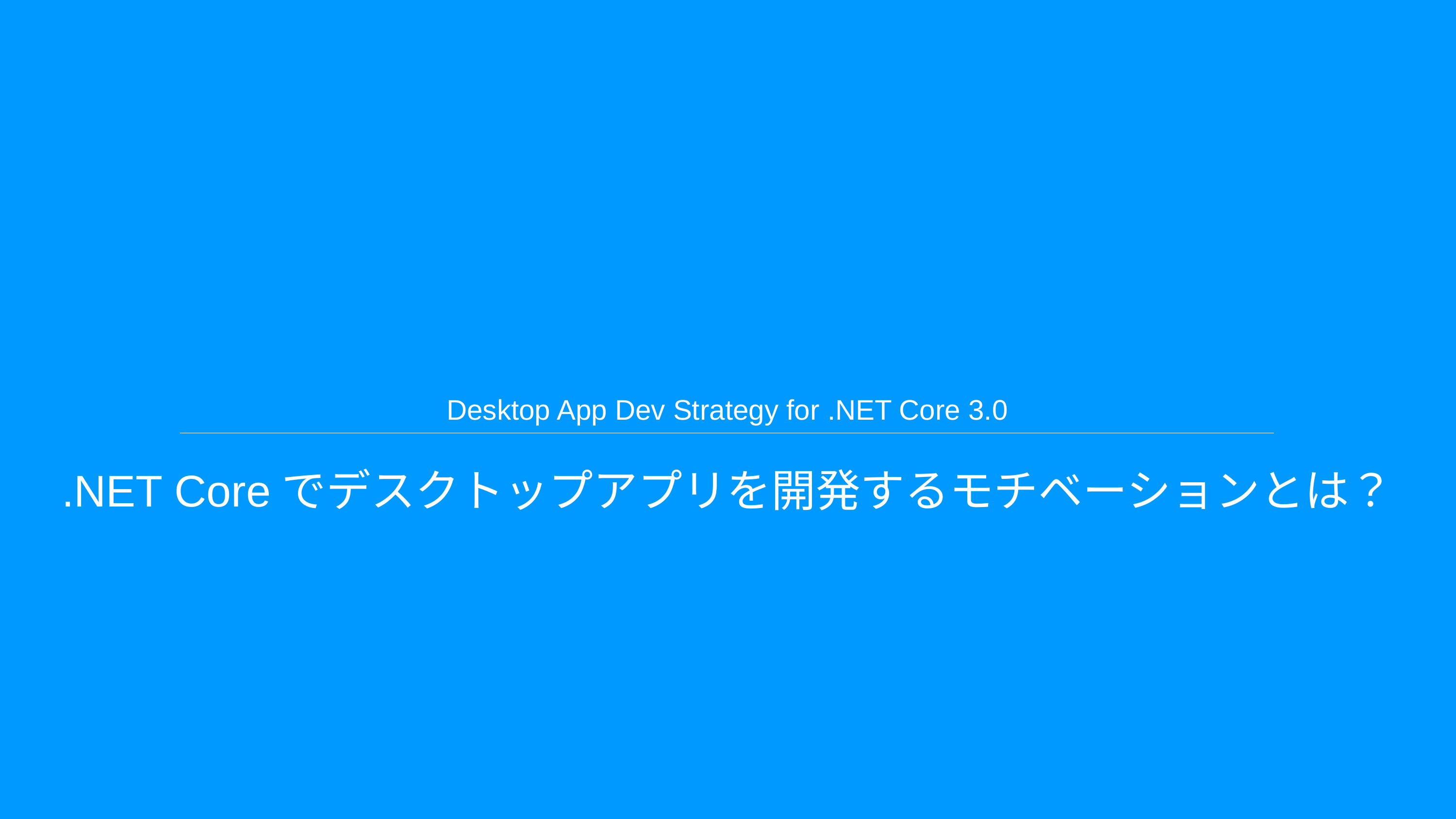

# Desktop App Dev Strategy for .NET Core 3.0
.NET Coreでデスクトップアプリを開発するモチベーションとは？